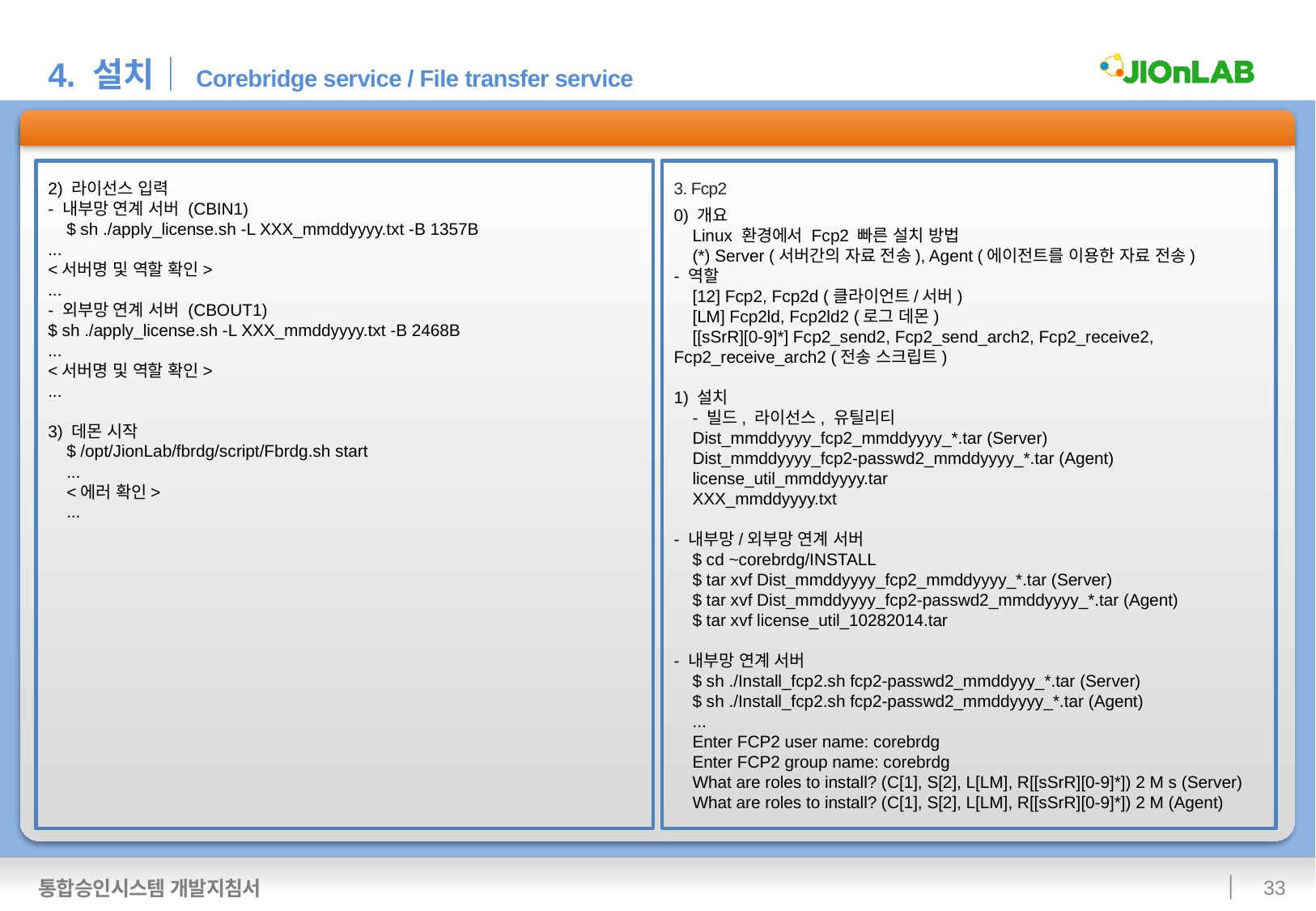

4. 설치│Corebridge service / File transfer service

통합승인시스템 설치

2) 라이선스 입력
- 내부망 연계 서버 (CBIN1)
    $ sh ./apply_license.sh -L XXX_mmddyyyy.txt -B 1357B
...
<서버명 및 역할 확인>
...
- 외부망 연계 서버 (CBOUT1)
$ sh ./apply_license.sh -L XXX_mmddyyyy.txt -B 2468B
...
<서버명 및 역할 확인>
...

3) 데몬 시작
    $ /opt/JionLab/fbrdg/script/Fbrdg.sh start
    ...
    <에러 확인>
    ...

3. Fcp2
0) 개요
    Linux 환경에서 Fcp2 빠른 설치 방법
    (*) Server (서버간의 자료 전송), Agent (에이전트를 이용한 자료 전송)
- 역할
    [12] Fcp2, Fcp2d (클라이언트/서버)
    [LM] Fcp2ld, Fcp2ld2 (로그 데몬)
    [[sSrR][0-9]*] Fcp2_send2, Fcp2_send_arch2, Fcp2_receive2, Fcp2_receive_arch2 (전송 스크립트)

1) 설치
    - 빌드, 라이선스, 유틸리티
    Dist_mmddyyyy_fcp2_mmddyyyy_*.tar (Server)
    Dist_mmddyyyy_fcp2-passwd2_mmddyyyy_*.tar (Agent)
    license_util_mmddyyyy.tar
    XXX_mmddyyyy.txt

- 내부망/외부망 연계 서버
    $ cd ~corebrdg/INSTALL
    $ tar xvf Dist_mmddyyyy_fcp2_mmddyyyy_*.tar (Server)
    $ tar xvf Dist_mmddyyyy_fcp2-passwd2_mmddyyyy_*.tar (Agent)
    $ tar xvf license_util_10282014.tar

- 내부망 연계 서버
    $ sh ./Install_fcp2.sh fcp2-passwd2_mmddyyy_*.tar (Server)
    $ sh ./Install_fcp2.sh fcp2-passwd2_mmddyyyy_*.tar (Agent)
    ...
    Enter FCP2 user name: corebrdg
    Enter FCP2 group name: corebrdg
    What are roles to install? (C[1], S[2], L[LM], R[[sSrR][0-9]*]) 2 M s (Server)
    What are roles to install? (C[1], S[2], L[LM], R[[sSrR][0-9]*]) 2 M (Agent)
 33